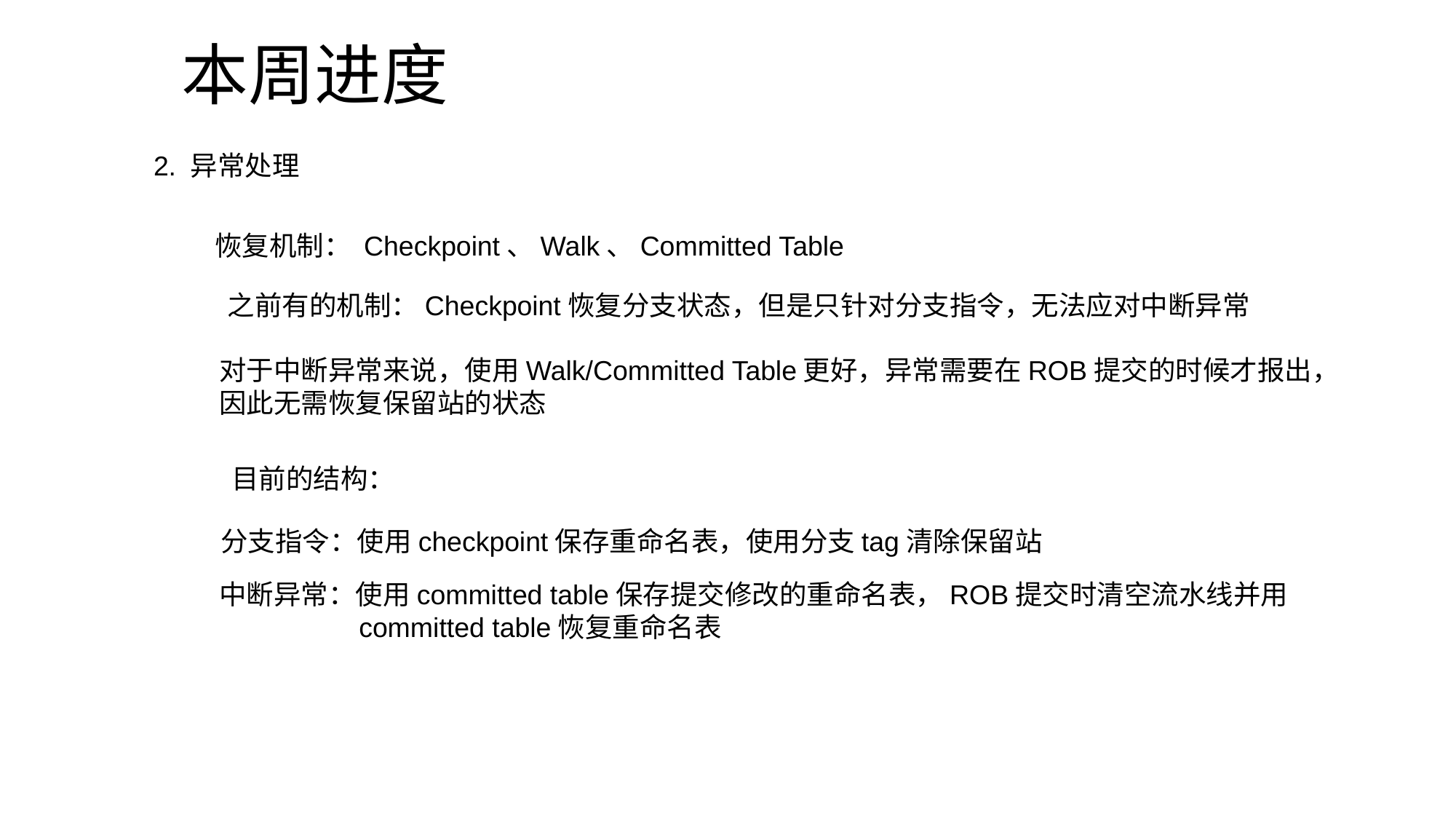

# 本周进度
2. 异常处理
恢复机制： Checkpoint、Walk、Committed Table
之前有的机制：Checkpoint恢复分支状态，但是只针对分支指令，无法应对中断异常
对于中断异常来说，使用Walk/Committed Table更好，异常需要在ROB提交的时候才报出，
因此无需恢复保留站的状态
目前的结构：
分支指令：使用checkpoint保存重命名表，使用分支tag清除保留站
中断异常：使用committed table保存提交修改的重命名表，ROB提交时清空流水线并用
	    committed table恢复重命名表